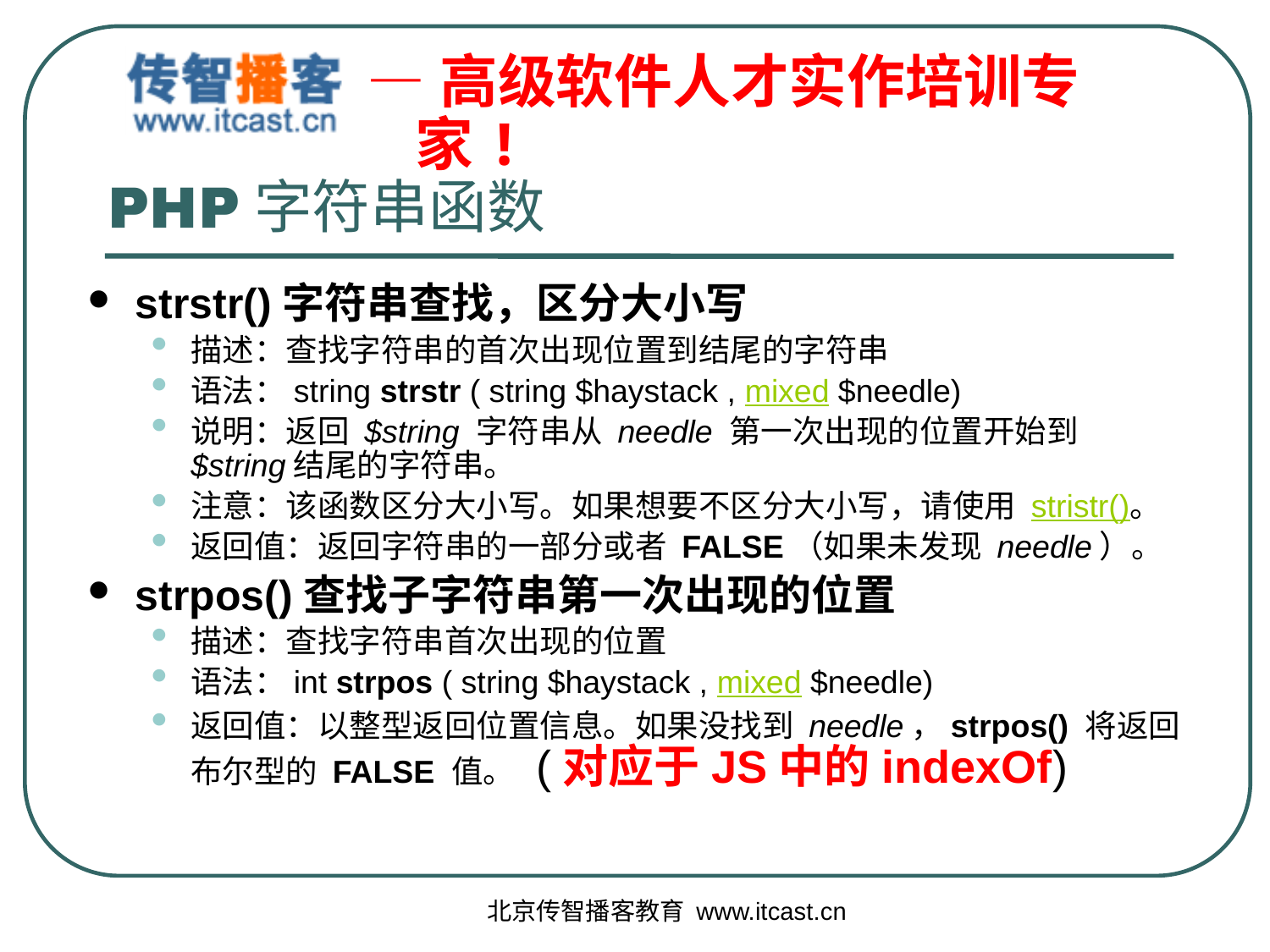

# PHP字符串函数
strstr()字符串查找，区分大小写
描述：查找字符串的首次出现位置到结尾的字符串
语法：string strstr ( string $haystack , mixed $needle)
说明：返回 $string 字符串从 needle 第一次出现的位置开始到 $string结尾的字符串。
注意：该函数区分大小写。如果想要不区分大小写，请使用 stristr()。
返回值：返回字符串的一部分或者 FALSE（如果未发现 needle）。
strpos()查找子字符串第一次出现的位置
描述：查找字符串首次出现的位置
语法：int strpos ( string $haystack , mixed $needle)
返回值：以整型返回位置信息。如果没找到 needle，strpos() 将返回布尔型的 FALSE 值。 (对应于JS中的indexOf)